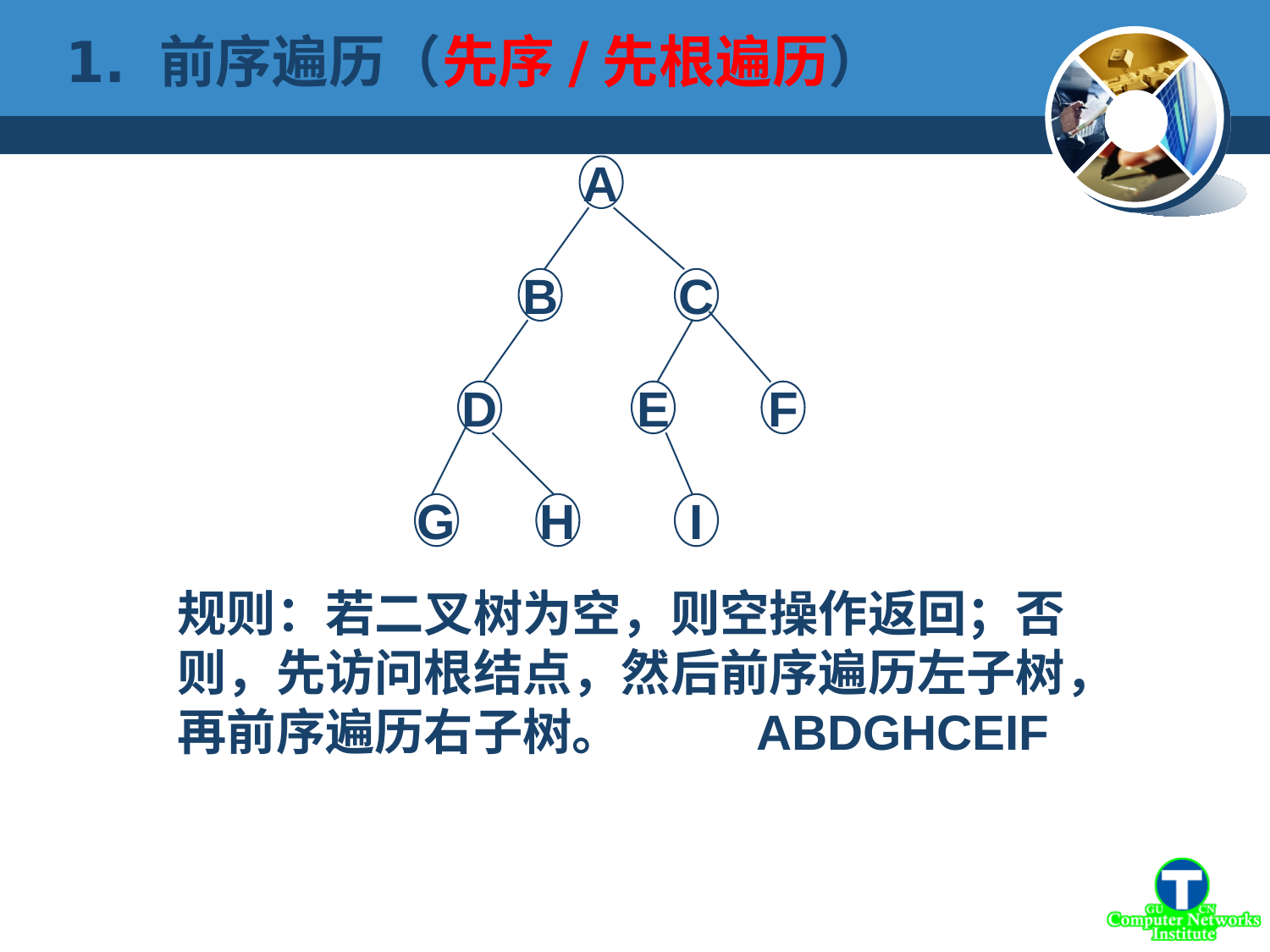

# 1. 前序遍历（先序/先根遍历）
A

B
C

D
E
F

G
H
I
规则：若二叉树为空，则空操作返回；否则，先访问根结点，然后前序遍历左子树，再前序遍历右子树。           ABDGHCEIF